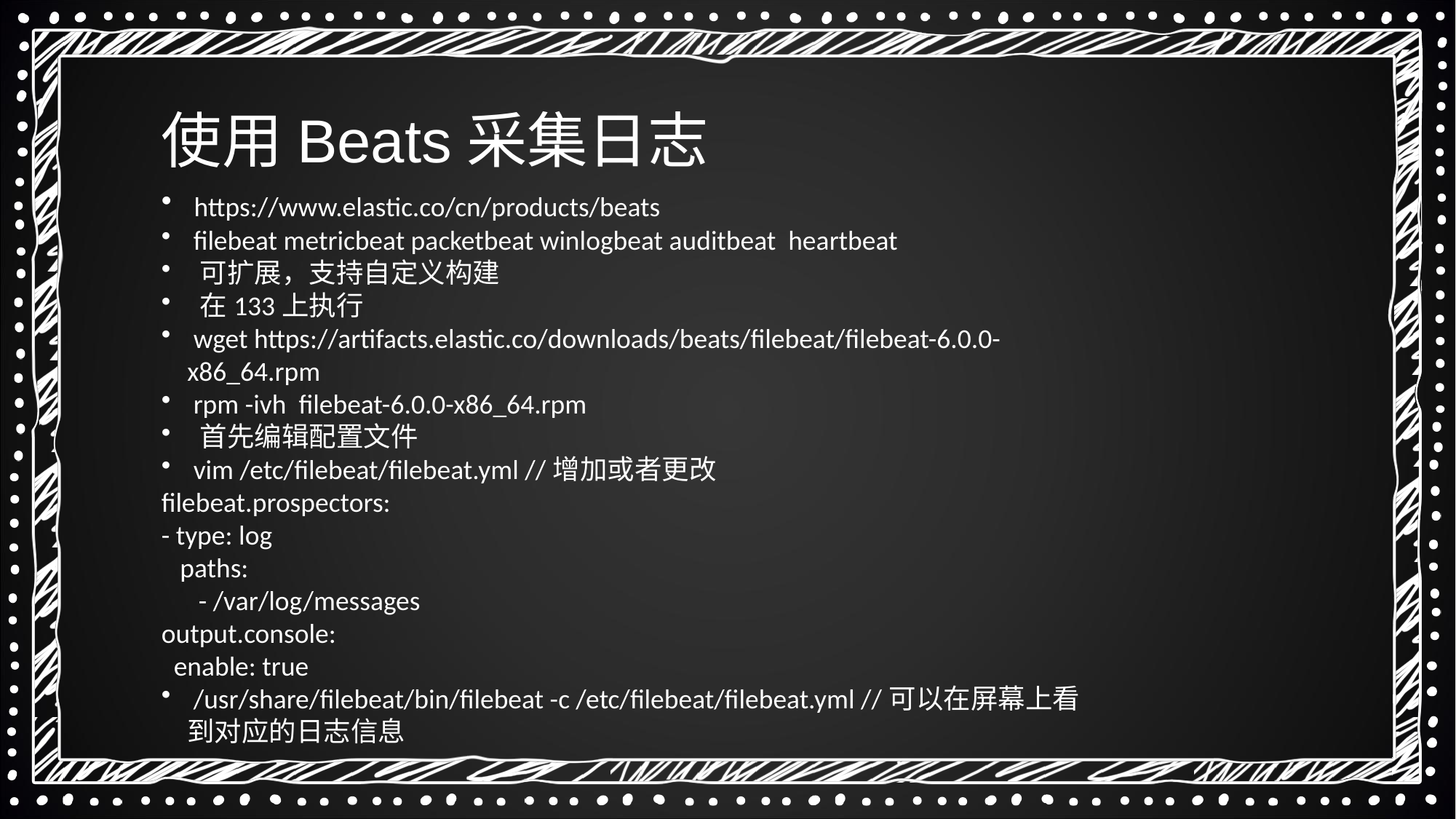

使用Beats采集日志
 https://www.elastic.co/cn/products/beats
 filebeat metricbeat packetbeat winlogbeat auditbeat  heartbeat
 可扩展，支持自定义构建
 在133上执行
 wget https://artifacts.elastic.co/downloads/beats/filebeat/filebeat-6.0.0-x86_64.rpm
 rpm -ivh  filebeat-6.0.0-x86_64.rpm
 首先编辑配置文件
 vim /etc/filebeat/filebeat.yml //增加或者更改
filebeat.prospectors:
- type: log
   paths:
      - /var/log/messages
output.console:
  enable: true
 /usr/share/filebeat/bin/filebeat -c /etc/filebeat/filebeat.yml //可以在屏幕上看到对应的日志信息